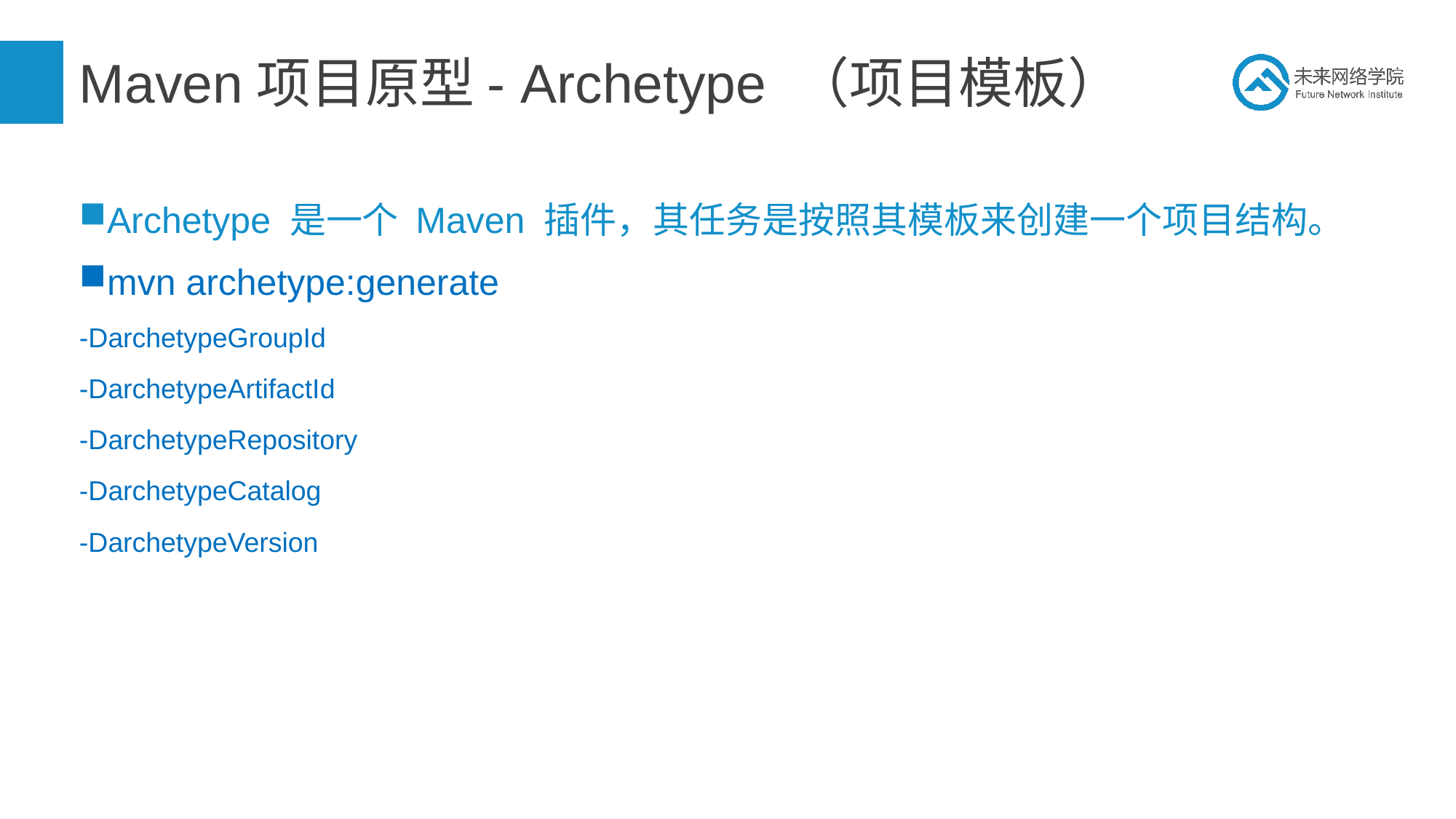

# Maven项目原型- Archetype （项目模板）
Archetype 是一个 Maven 插件，其任务是按照其模板来创建一个项目结构。
mvn archetype:generate
-DarchetypeGroupId
-DarchetypeArtifactId
-DarchetypeRepository
-DarchetypeCatalog
-DarchetypeVersion